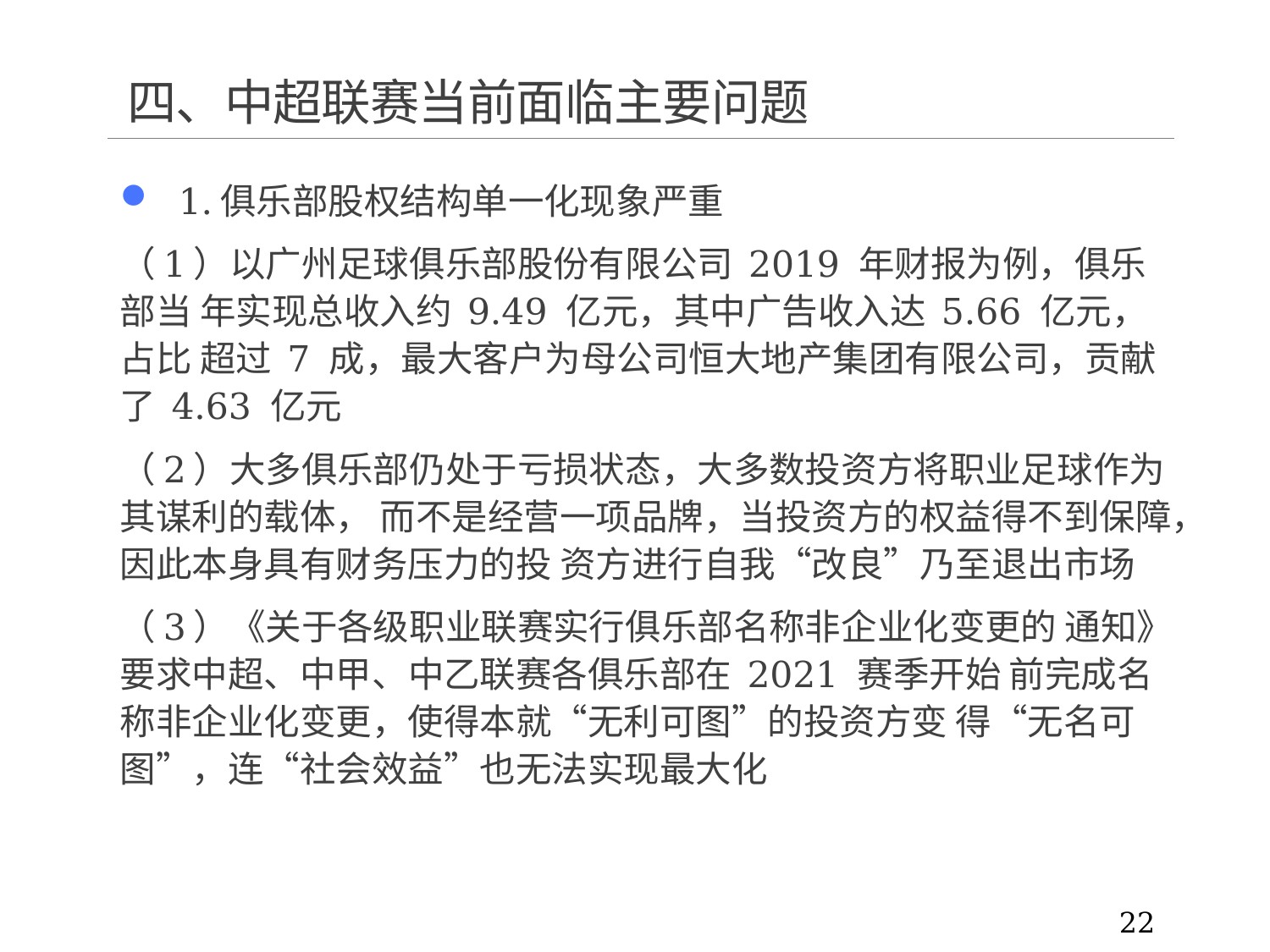

# 四、中超联赛当前面临主要问题
1.俱乐部股权结构单一化现象严重
（1）以广州足球俱乐部股份有限公司 2019 年财报为例，俱乐部当 年实现总收入约 9.49 亿元，其中广告收入达 5.66 亿元，占比 超过 7 成，最大客户为母公司恒大地产集团有限公司，贡献了 4.63 亿元
（2）大多俱乐部仍处于亏损状态，大多数投资方将职业足球作为其谋利的载体， 而不是经营一项品牌，当投资方的权益得不到保障，因此本身具有财务压力的投 资方进行自我“改良”乃至退出市场
（3）《关于各级职业联赛实行俱乐部名称非企业化变更的 通知》要求中超、中甲、中乙联赛各俱乐部在 2021 赛季开始 前完成名称非企业化变更，使得本就“无利可图”的投资方变 得“无名可图”，连“社会效益”也无法实现最大化
22